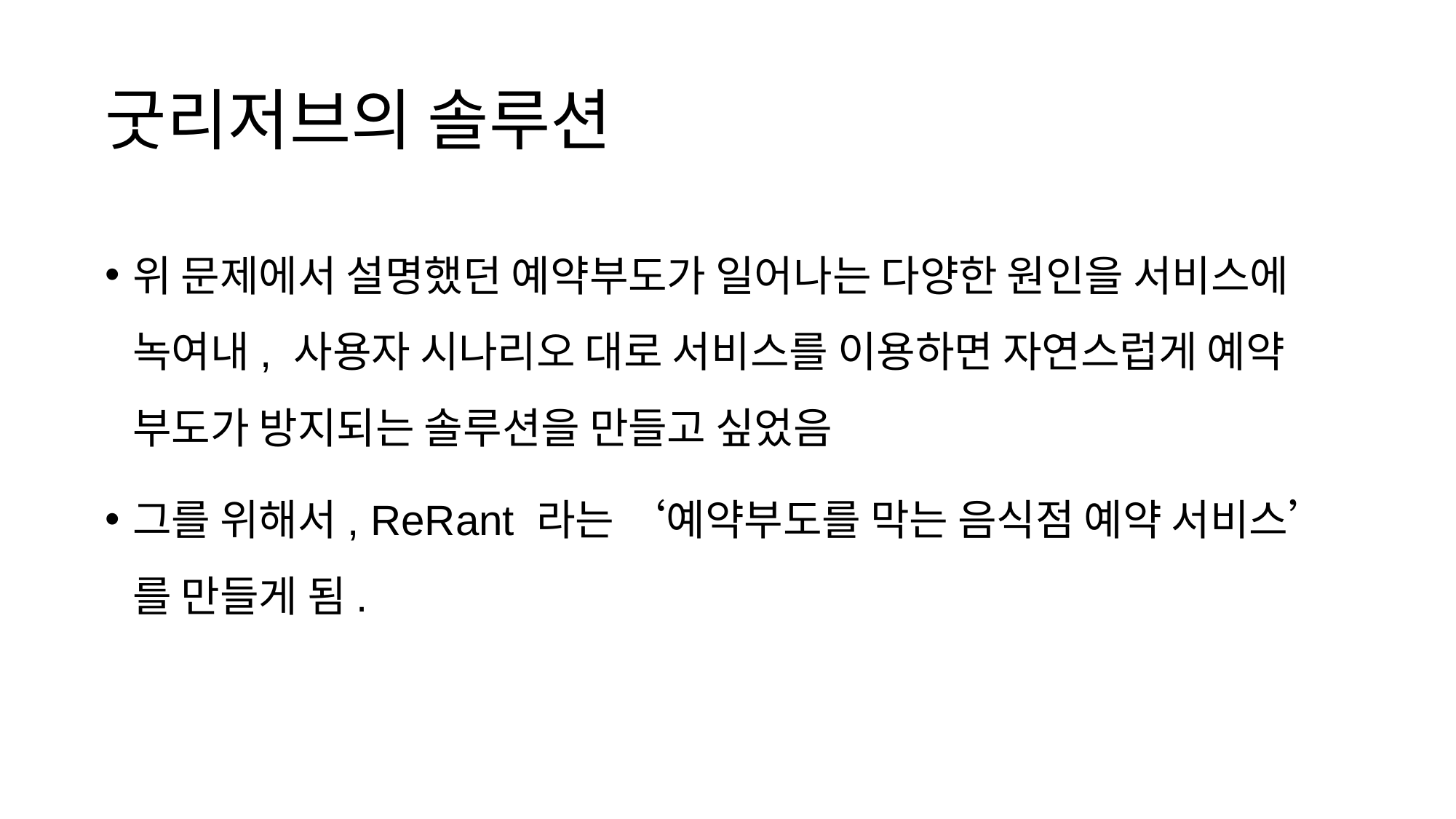

# 굿리저브의 솔루션
위 문제에서 설명했던 예약부도가 일어나는 다양한 원인을 서비스에 녹여내, 사용자 시나리오 대로 서비스를 이용하면 자연스럽게 예약 부도가 방지되는 솔루션을 만들고 싶었음
그를 위해서, ReRant 라는 ‘예약부도를 막는 음식점 예약 서비스’를 만들게 됨.